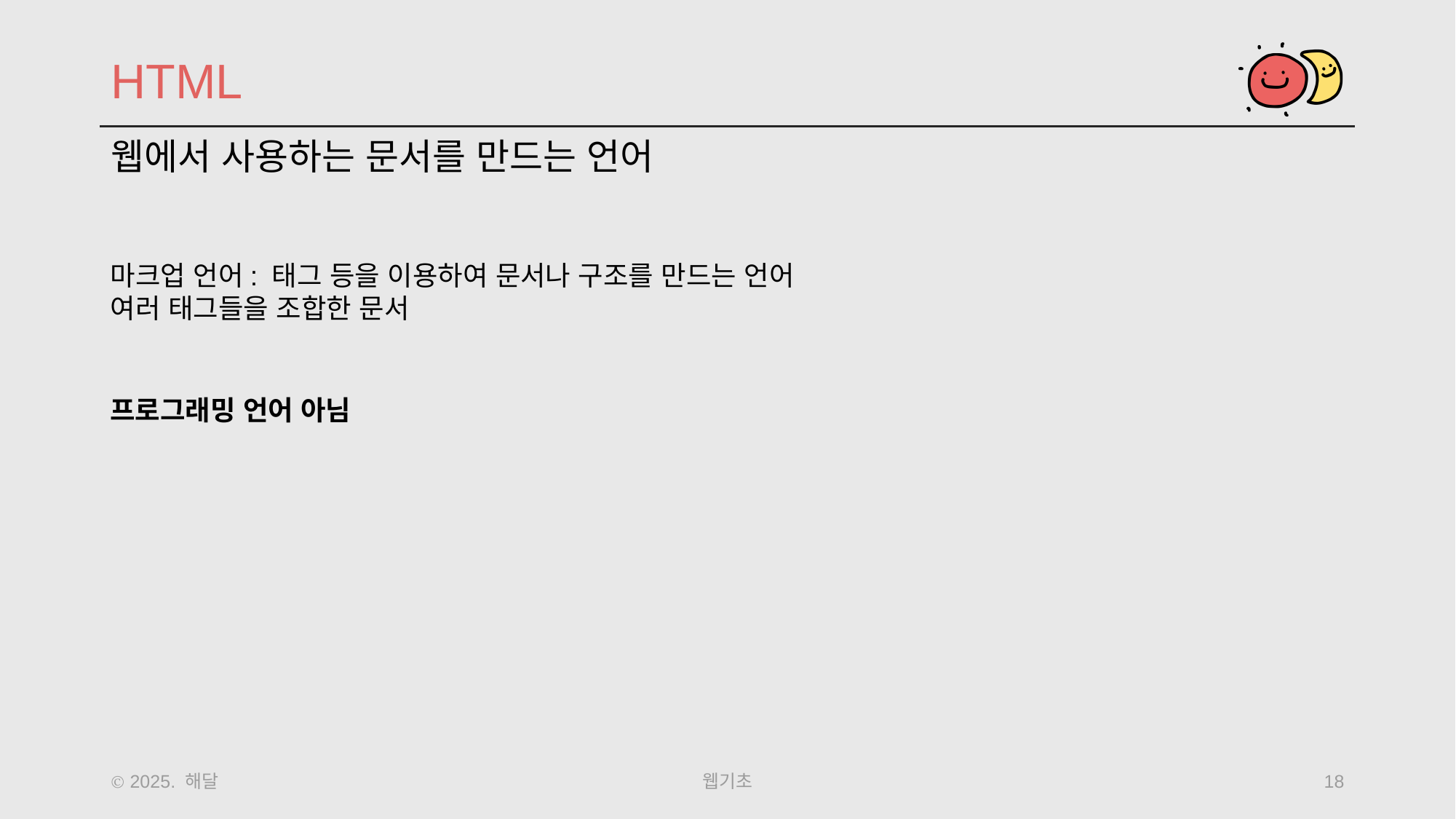

HTML
웹에서 사용하는 문서를 만드는 언어
마크업 언어: 태그 등을 이용하여 문서나 구조를 만드는 언어
여러 태그들을 조합한 문서
프로그래밍 언어 아님
Ⓒ 2025. 해달
웹기초
18